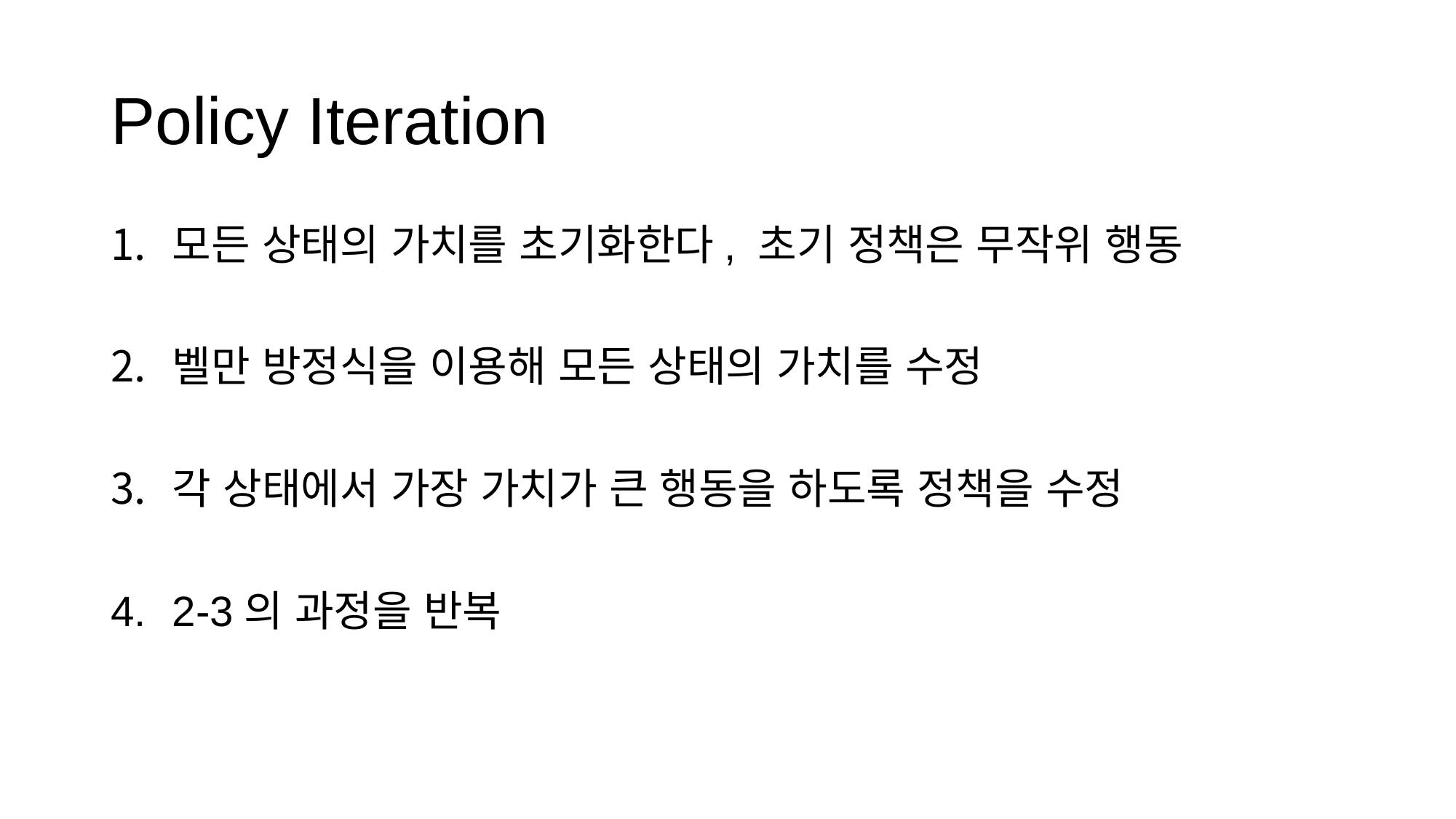

# Policy Iteration
모든 상태의 가치를 초기화한다, 초기 정책은 무작위 행동

벨만 방정식을 이용해 모든 상태의 가치를 수정

각 상태에서 가장 가치가 큰 행동을 하도록 정책을 수정

2-3의 과정을 반복